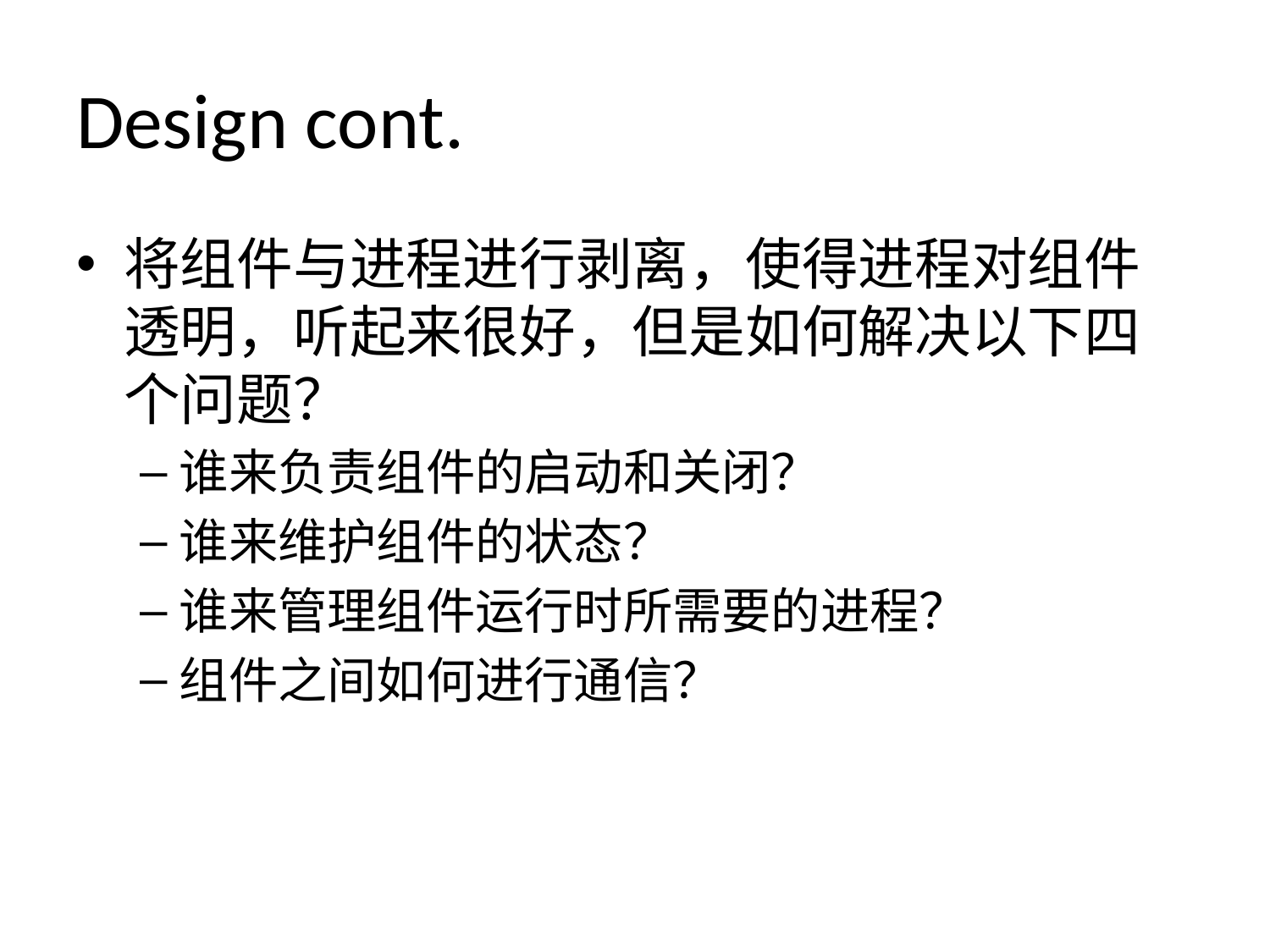

# Design cont.
将组件与进程进行剥离，使得进程对组件透明，听起来很好，但是如何解决以下四个问题？
谁来负责组件的启动和关闭？
谁来维护组件的状态？
谁来管理组件运行时所需要的进程？
组件之间如何进行通信？